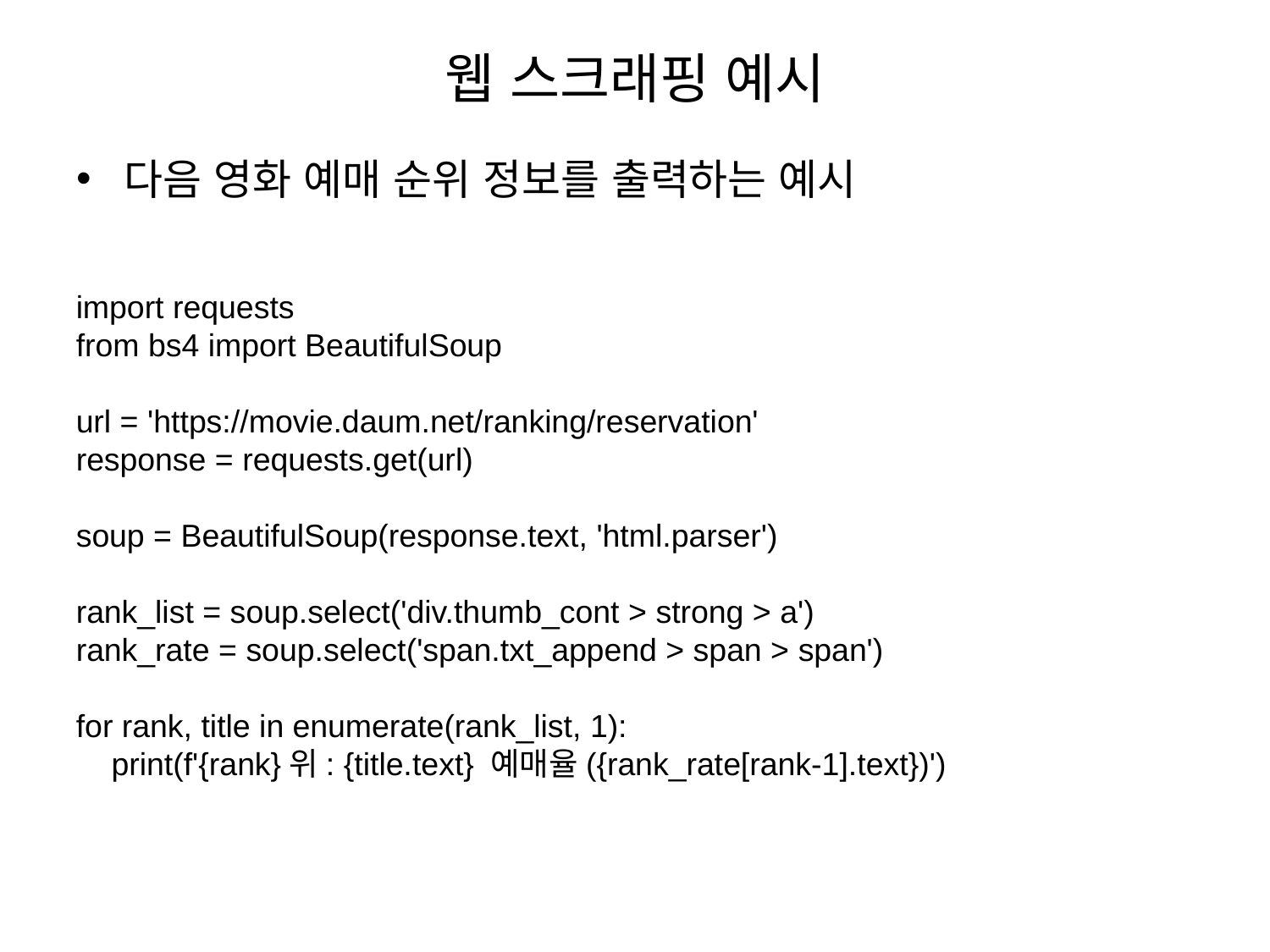

# 웹 스크래핑 예시
다음 영화 예매 순위 정보를 출력하는 예시
import requests
from bs4 import BeautifulSoup

url = 'https://movie.daum.net/ranking/reservation'
response = requests.get(url)

soup = BeautifulSoup(response.text, 'html.parser')

rank_list = soup.select('div.thumb_cont > strong > a')
rank_rate = soup.select('span.txt_append > span > span')

for rank, title in enumerate(rank_list, 1):
    print(f'{rank}위: {title.text} 예매율({rank_rate[rank-1].text})')